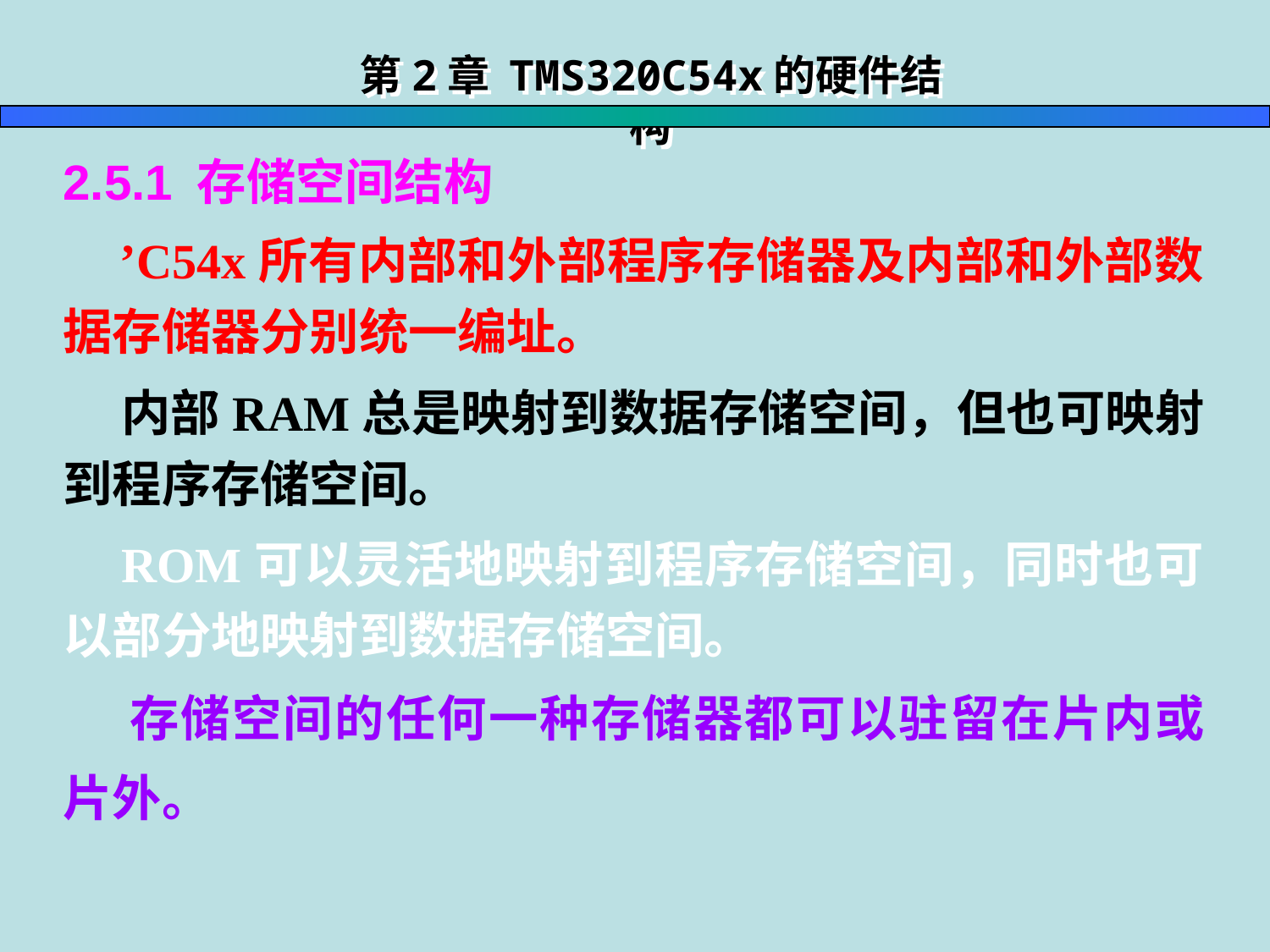

第2章 TMS320C54x的硬件结构

2.5.1 存储空间结构
    ’C54x所有内部和外部程序存储器及内部和外部数据存储器分别统一编址。
    内部RAM总是映射到数据存储空间，但也可映射到程序存储空间。
    ROM可以灵活地映射到程序存储空间，同时也可以部分地映射到数据存储空间。
    存储空间的任何一种存储器都可以驻留在片内或片外。
78